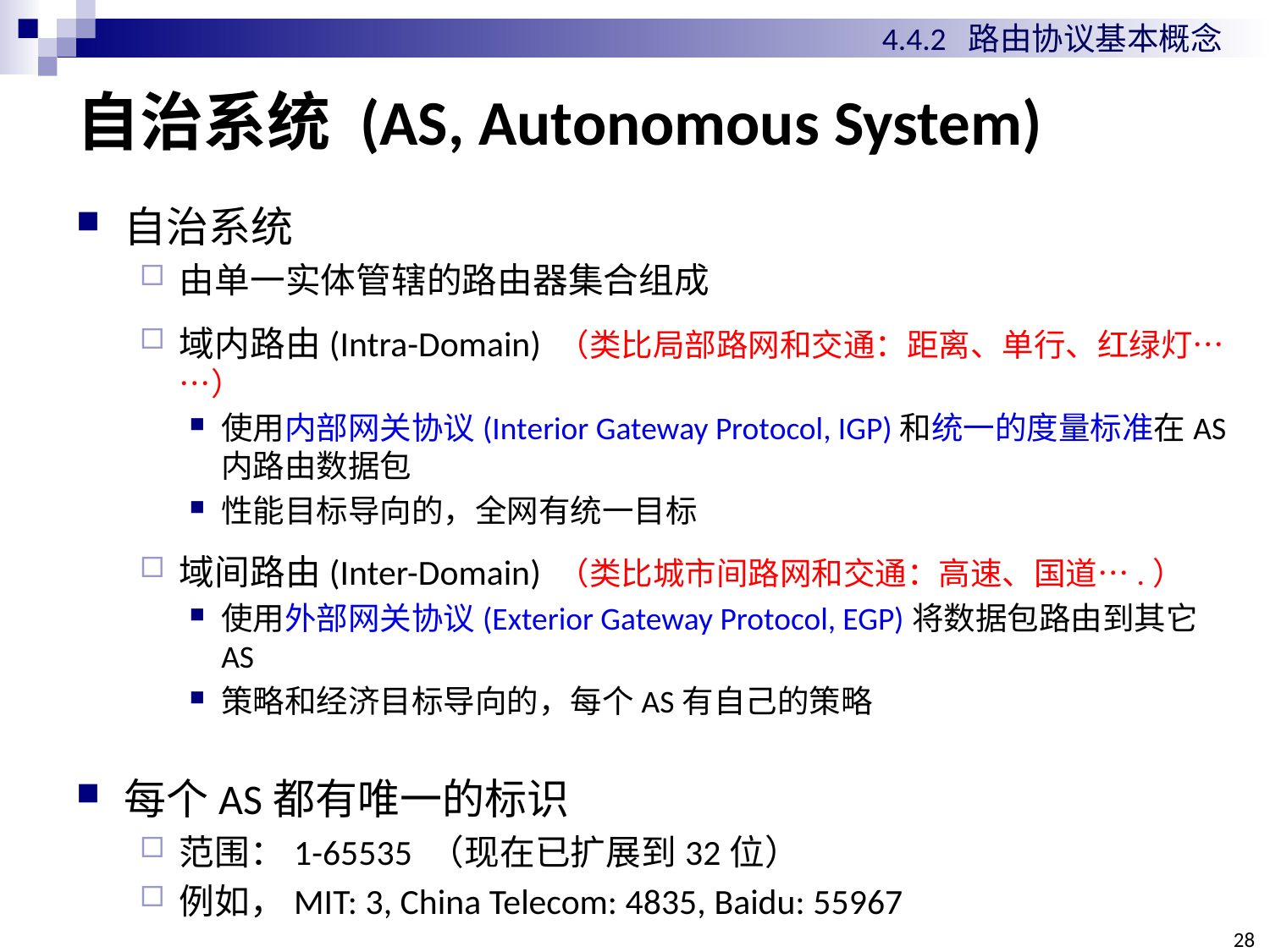

4.4.2  路由协议基本概念
# 自治系统 (AS, Autonomous System)
自治系统
由单一实体管辖的路由器集合组成
域内路由(Intra-Domain) （类比局部路网和交通：距离、单行、红绿灯……）
使用内部网关协议(Interior Gateway Protocol, IGP)和统一的度量标准在AS内路由数据包
性能目标导向的，全网有统一目标
域间路由(Inter-Domain) （类比城市间路网和交通：高速、国道….）
使用外部网关协议(Exterior Gateway Protocol, EGP)将数据包路由到其它AS
策略和经济目标导向的，每个AS有自己的策略
每个AS都有唯一的标识
范围：1-65535 （现在已扩展到32位）
例如，MIT: 3, China Telecom: 4835, Baidu: 55967
28